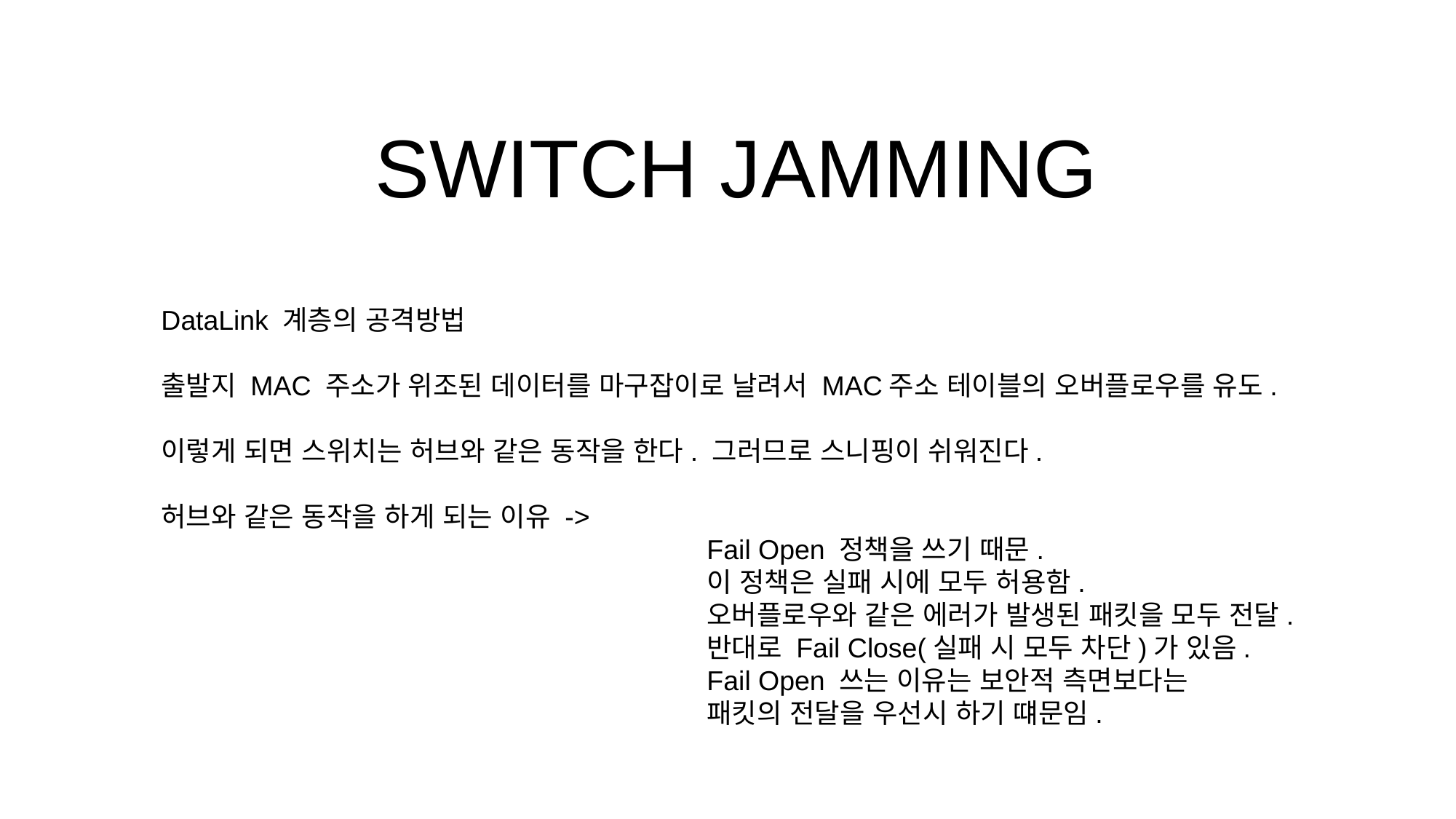

SWITCH JAMMING
DataLink 계층의 공격방법

출발지 MAC 주소가 위조된 데이터를 마구잡이로 날려서 MAC주소 테이블의 오버플로우를 유도.

이렇게 되면 스위치는 허브와 같은 동작을 한다. 그러므로 스니핑이 쉬워진다.

허브와 같은 동작을 하게 되는 이유 ->
					Fail Open 정책을 쓰기 때문.
					이 정책은 실패 시에 모두 허용함.
					오버플로우와 같은 에러가 발생된 패킷을 모두 전달.
					반대로 Fail Close(실패 시 모두 차단)가 있음.
					Fail Open 쓰는 이유는 보안적 측면보다는
					패킷의 전달을 우선시 하기 떄문임.